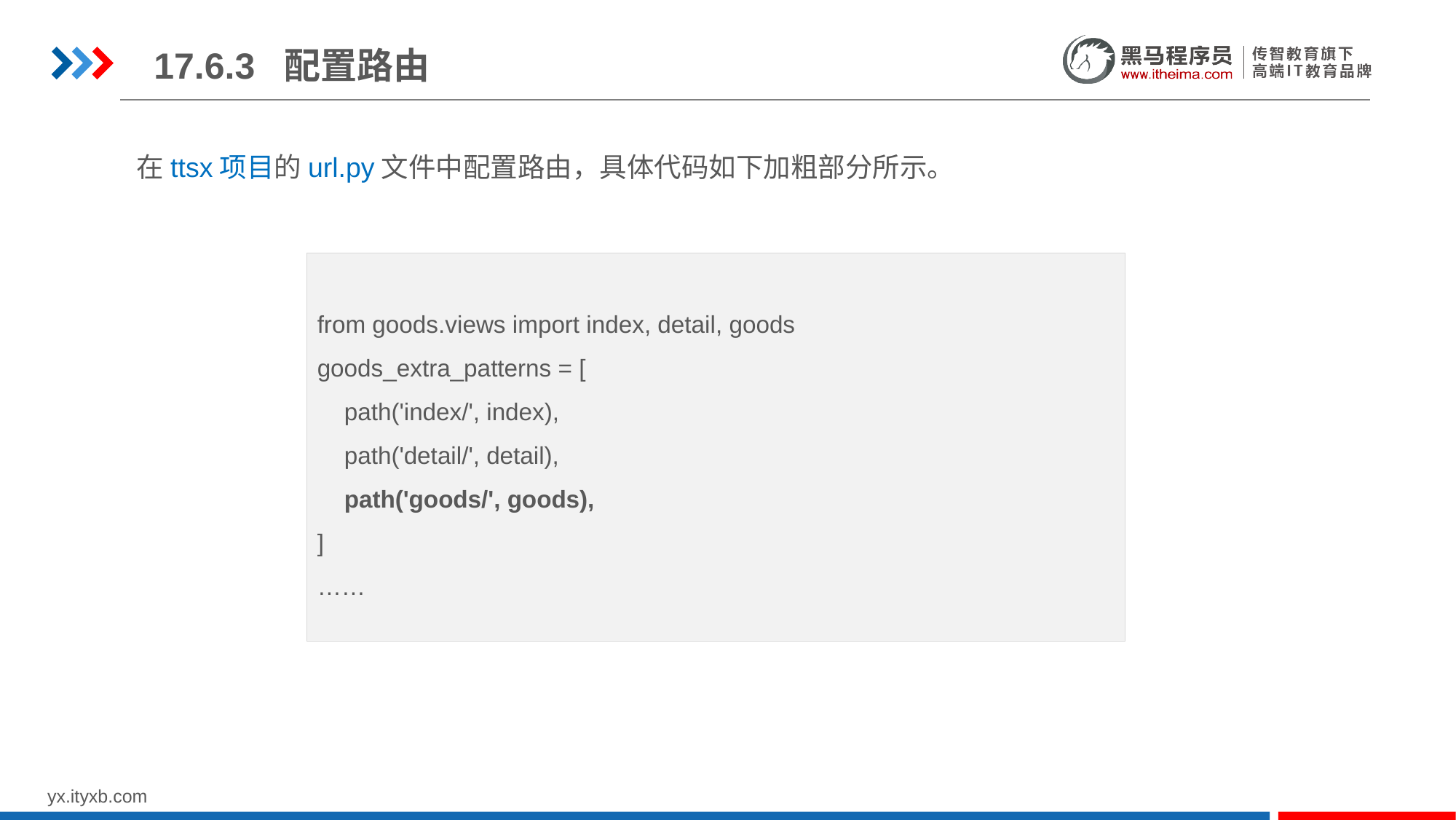

17.6.3  配置路由
在ttsx项目的url.py文件中配置路由，具体代码如下加粗部分所示。
from goods.views import index, detail, goods
goods_extra_patterns = [
    path('index/', index),
    path('detail/', detail),
    path('goods/', goods),
]
……